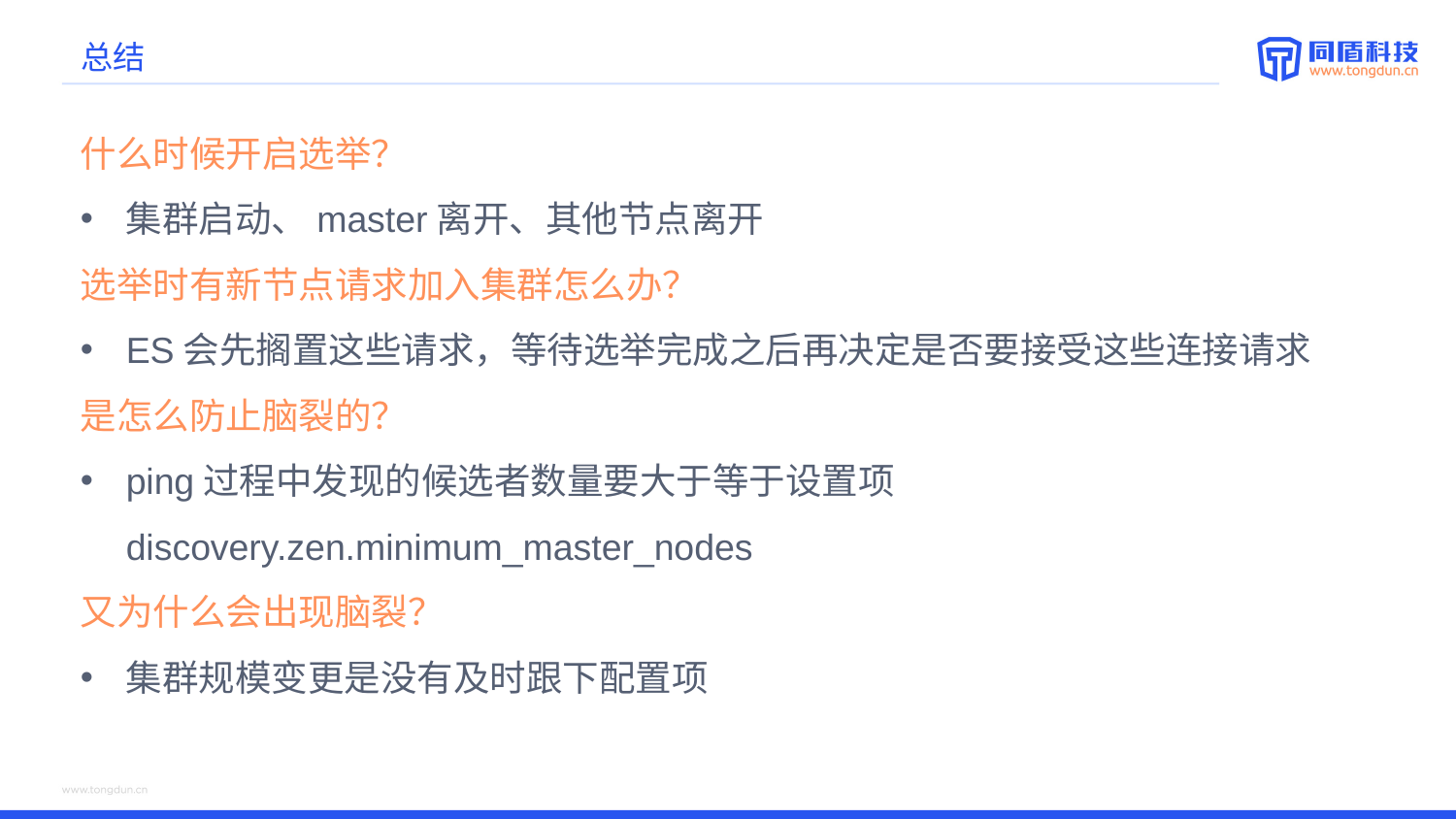

# 总结
什么时候开启选举？
集群启动、master离开、其他节点离开
选举时有新节点请求加入集群怎么办？
ES会先搁置这些请求，等待选举完成之后再决定是否要接受这些连接请求
是怎么防止脑裂的？
ping过程中发现的候选者数量要大于等于设置项 discovery.zen.minimum_master_nodes
又为什么会出现脑裂？
集群规模变更是没有及时跟下配置项